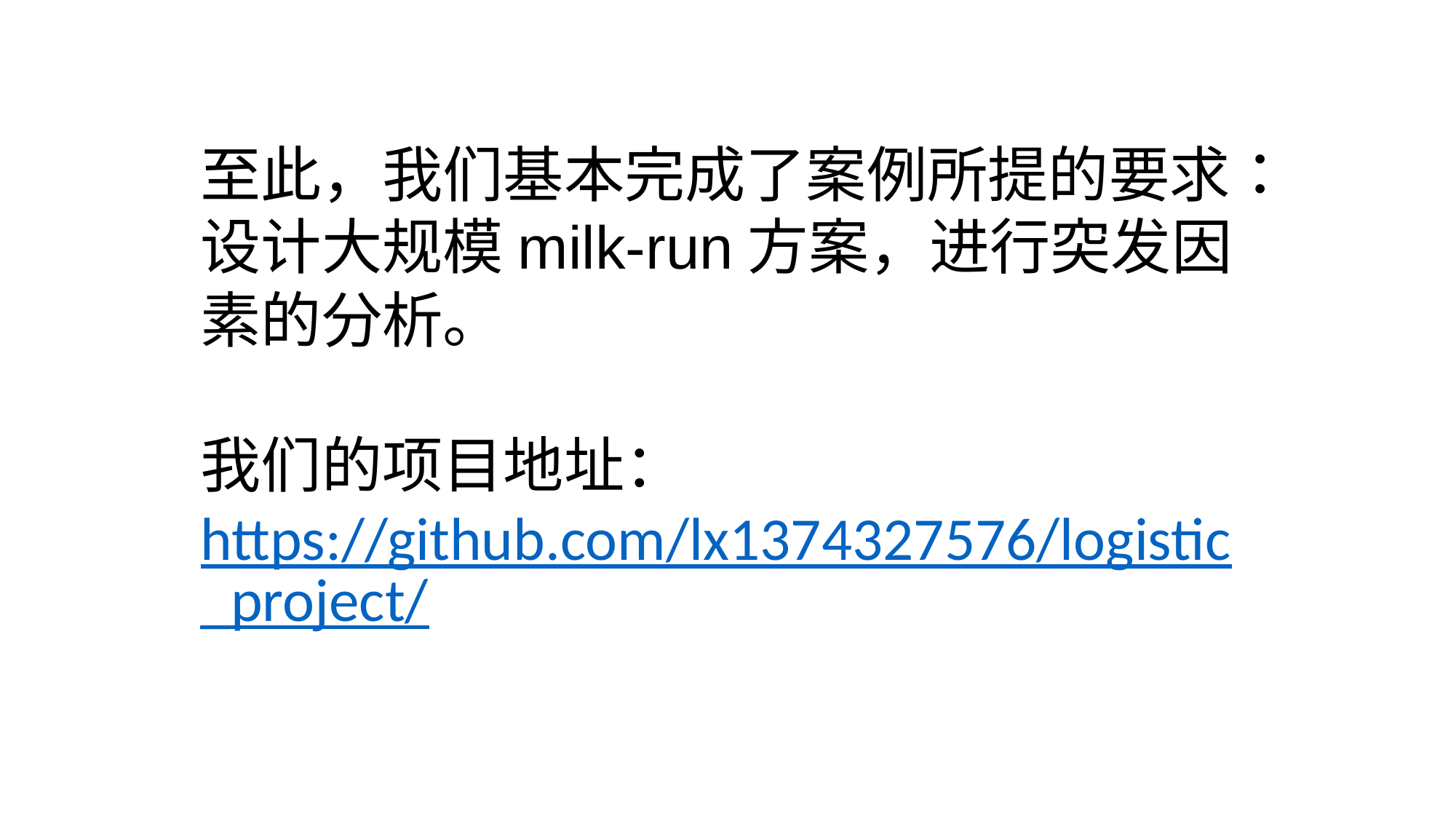

至此，我们基本完成了案例所提的要求：设计大规模milk-run方案，进行突发因素的分析。

我们的项目地址：https://github.com/lx1374327576/logistic_project/